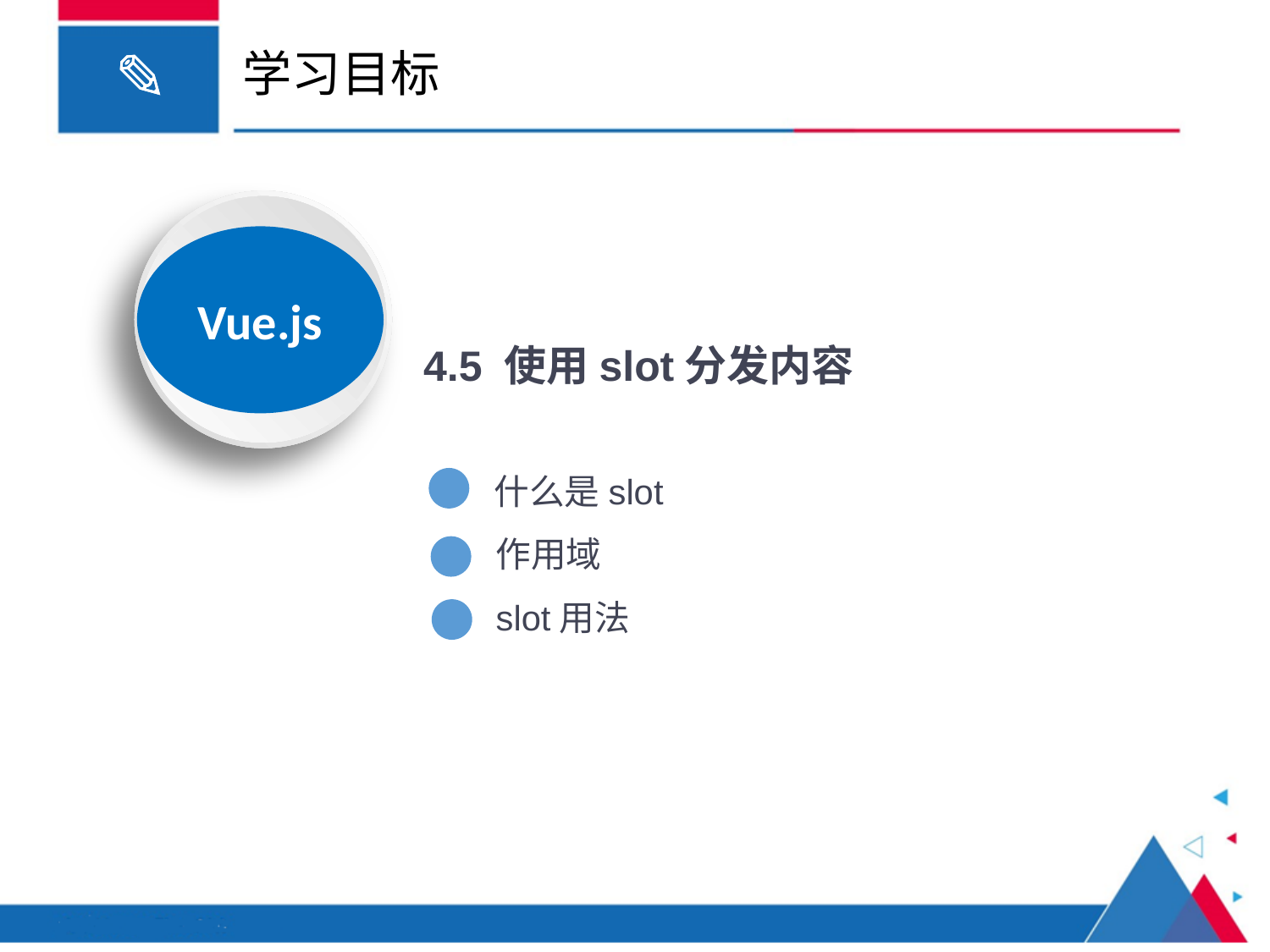

# 学习目标

Vue.js
4.5 使用slot分发内容
什么是slot

作用域

slot用法